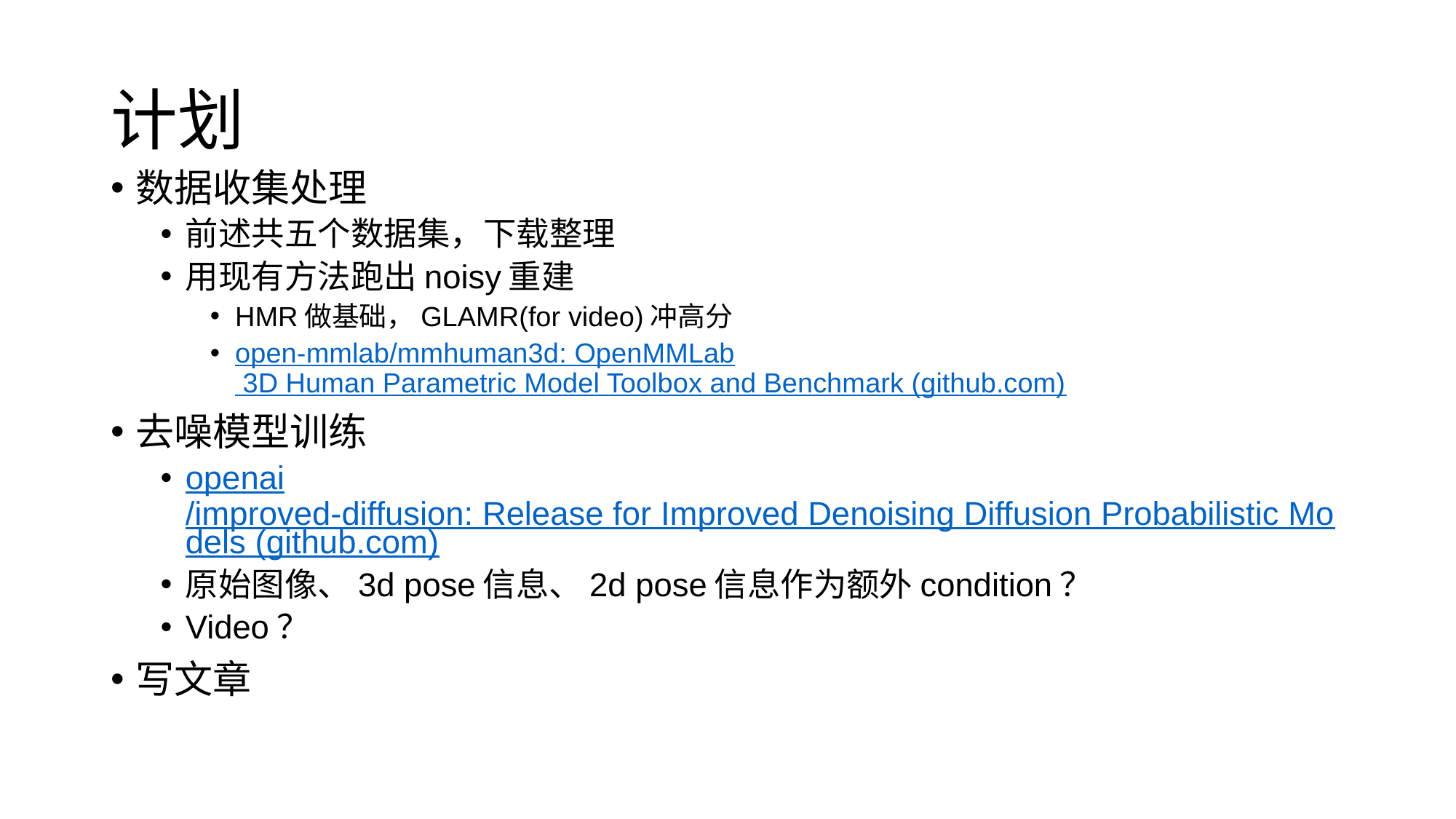

# 计划
数据收集处理
前述共五个数据集，下载整理
用现有方法跑出noisy重建
HMR做基础，GLAMR(for video)冲高分
open-mmlab/mmhuman3d: OpenMMLab 3D Human Parametric Model Toolbox and Benchmark (github.com)
去噪模型训练
openai/improved-diffusion: Release for Improved Denoising Diffusion Probabilistic Models (github.com)
原始图像、3d pose信息、2d pose信息作为额外condition？
Video？
写文章